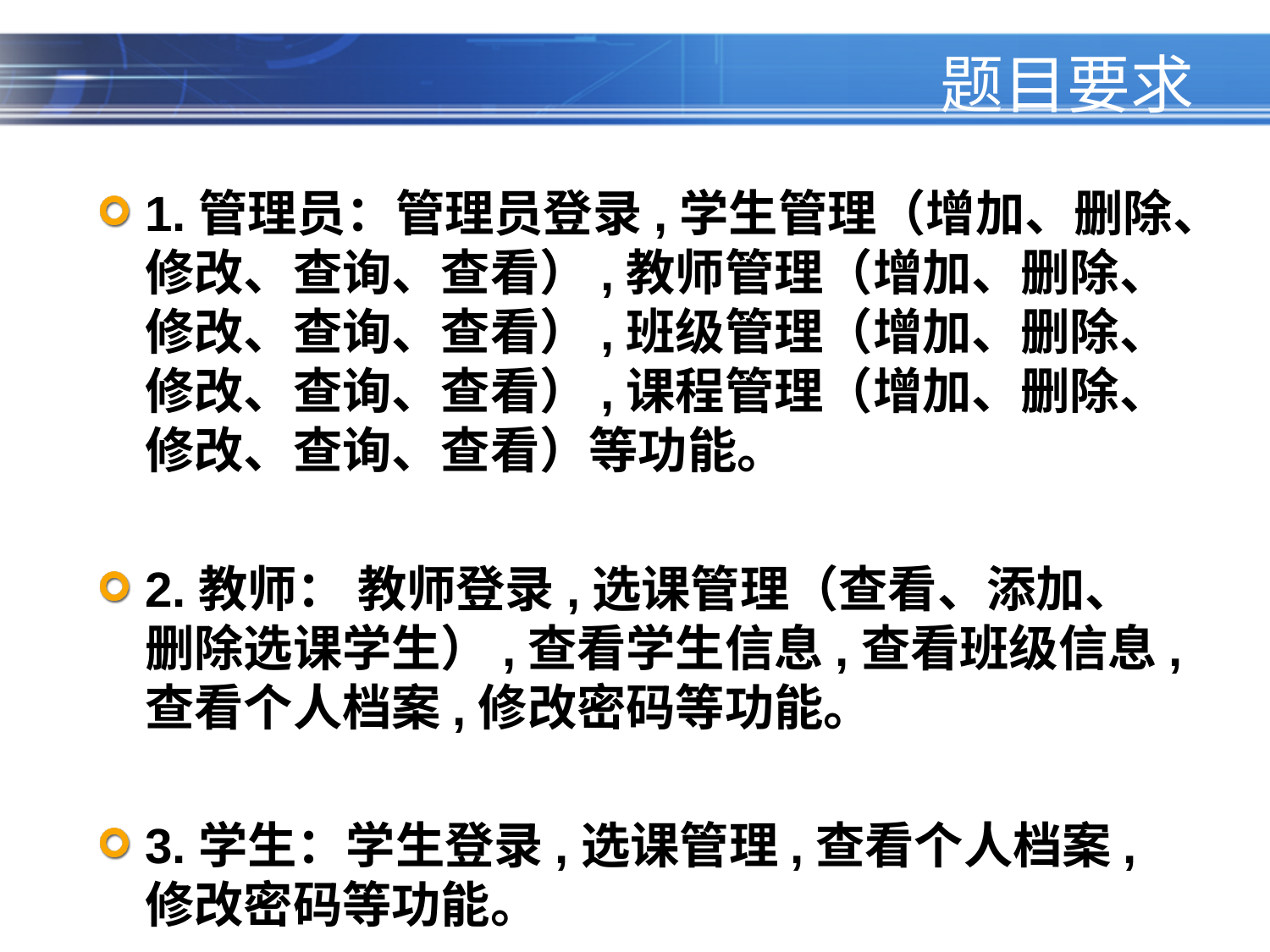

# 题目要求
1.管理员：管理员登录,学生管理（增加、删除、修改、查询、查看）,教师管理（增加、删除、修改、查询、查看）,班级管理（增加、删除、修改、查询、查看）,课程管理（增加、删除、修改、查询、查看）等功能。

2.教师： 教师登录,选课管理（查看、添加、删除选课学生）,查看学生信息,查看班级信息,查看个人档案,修改密码等功能。

3.学生：学生登录,选课管理,查看个人档案,修改密码等功能。